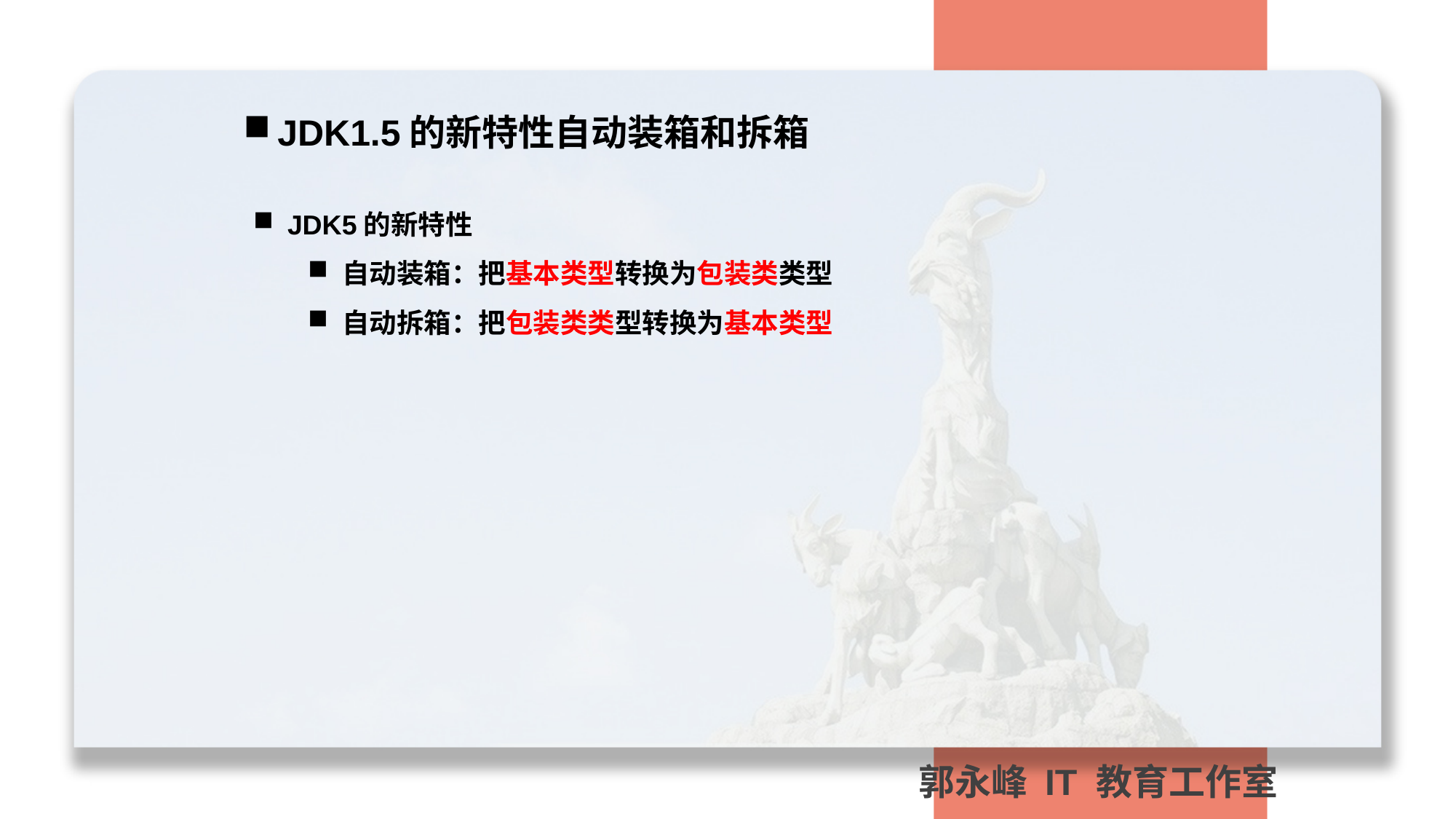

JDK1.5的新特性自动装箱和拆箱
JDK5的新特性
自动装箱：把基本类型转换为包装类类型
自动拆箱：把包装类类型转换为基本类型